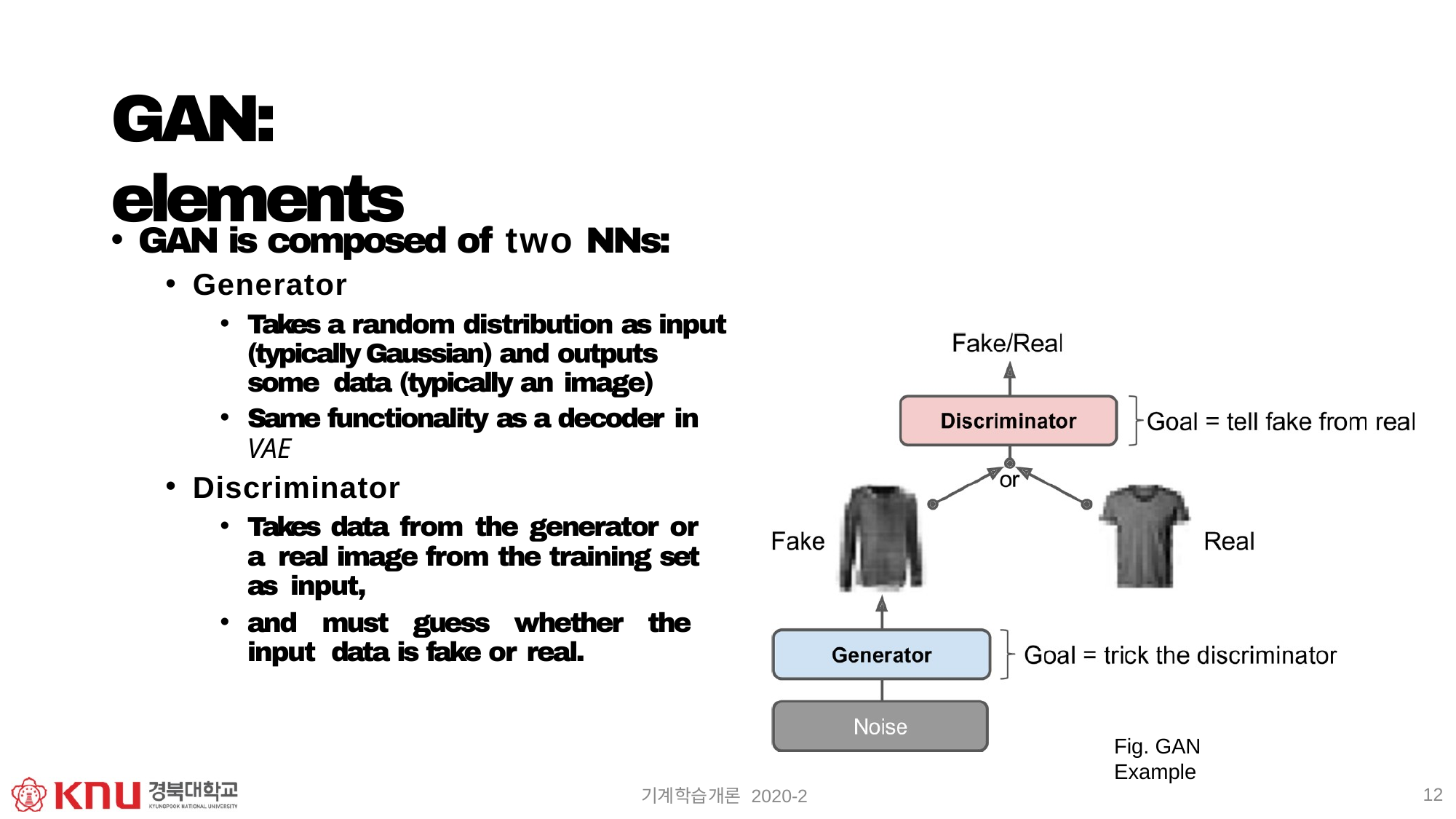

# GAN: elements
GAN is composed of two NNs:
Generator
Takes a random distribution as input  (typically Gaussian) and outputs some  data (typically an image)
Same functionality as a decoder in
VAE
Discriminator
Takes data from the generator or a  real image from the training set as  input,
and must guess whether the input  data is fake or real.

Fig. GAN Example
12
기계학습개론 2020-2